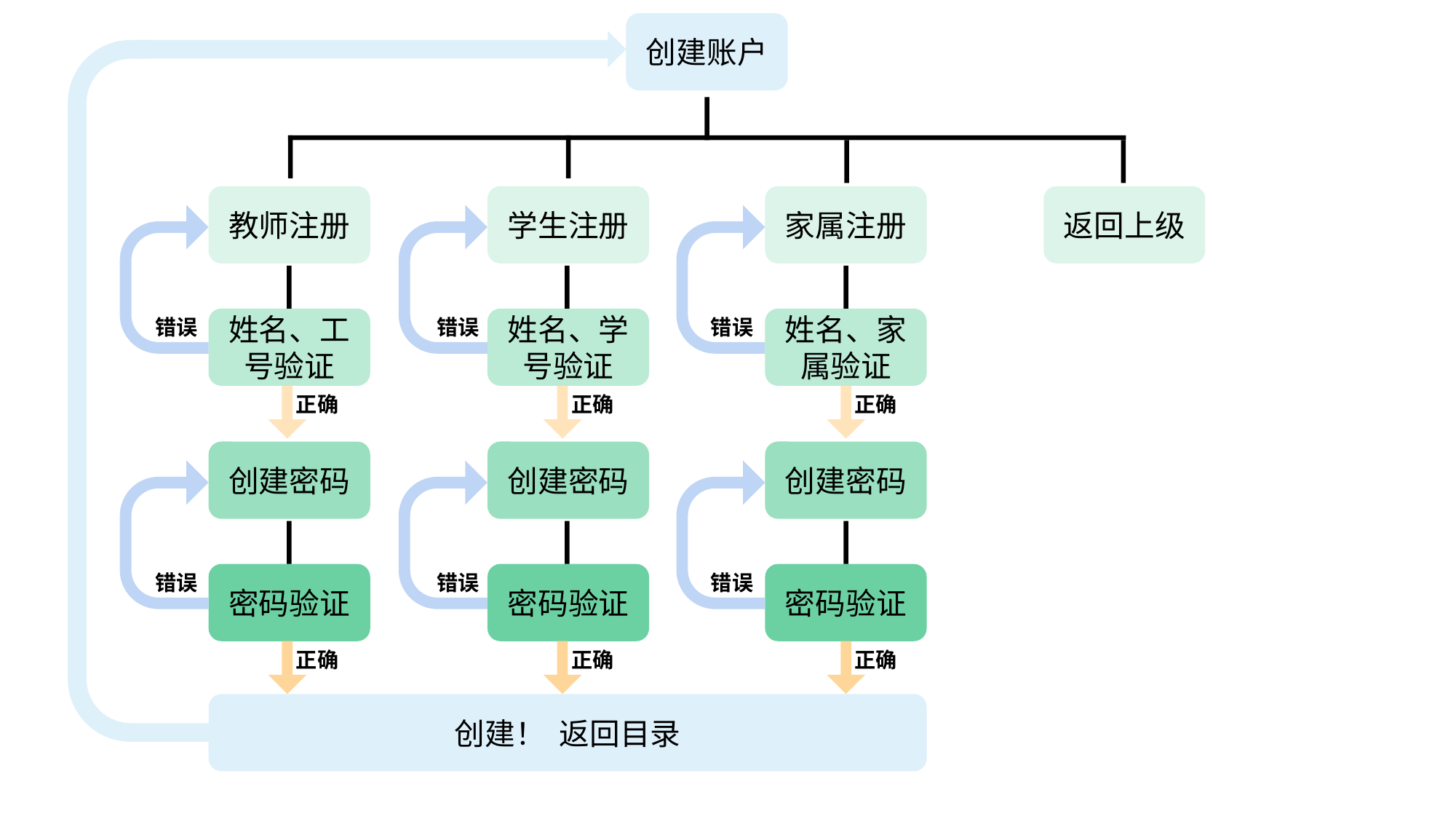

创建账户

教师注册
学生注册
家属注册
返回上级

姓名、工号验证
姓名、学号验证
姓名、家属验证
错误
错误
错误

正确

正确

正确
创建密码
创建密码
创建密码

密码验证
密码验证
密码验证
错误
错误
错误

正确

正确

正确
创建！  返回目录